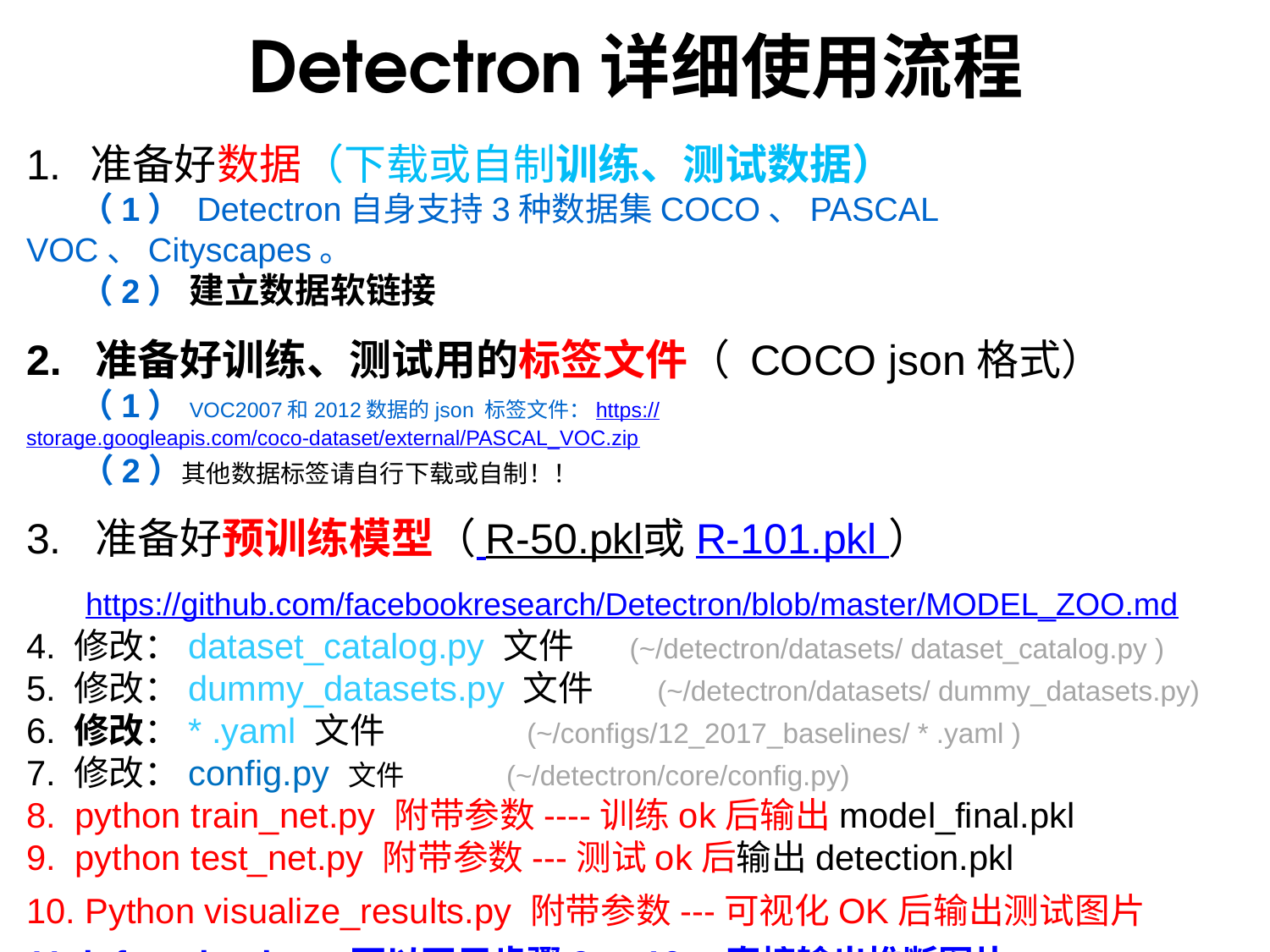

# Detectron详细使用流程
准备好数据（下载或自制训练、测试数据）
      （1） Detectron自身支持3种数据集COCO、PASCAL VOC、Cityscapes。
      （2） 建立数据软链接

2.  准备好训练、测试用的标签文件（ COCO json格式）
      （1）VOC2007和2012数据的json 标签文件：https://storage.googleapis.com/coco-dataset/external/PASCAL_VOC.zip
        （2）其他数据标签请自行下载或自制！！

3.  准备好预训练模型（ R-50.pkl或R-101.pkl ）
     https://github.com/facebookresearch/Detectron/blob/master/MODEL_ZOO.md
4. 修改：dataset_catalog.py 文件      (~/detectron/datasets/ dataset_catalog.py )
5. 修改：dummy_datasets.py 文件       (~/detectron/datasets/ dummy_datasets.py)
6. 修改：* .yaml 文件                 (~/configs/12_2017_baselines/ * .yaml )
7. 修改：config.py 文件               (~/detectron/core/config.py)
8.  python train_net.py 附带参数----训练ok后输出model_final.pkl
9.  python test_net.py 附带参数---测试ok后输出detection.pkl
10. Python visualize_results.py 附带参数---可视化OK后输出测试图片
11. infer_simple.py可以不用步骤9、10—直接输出推断图片。